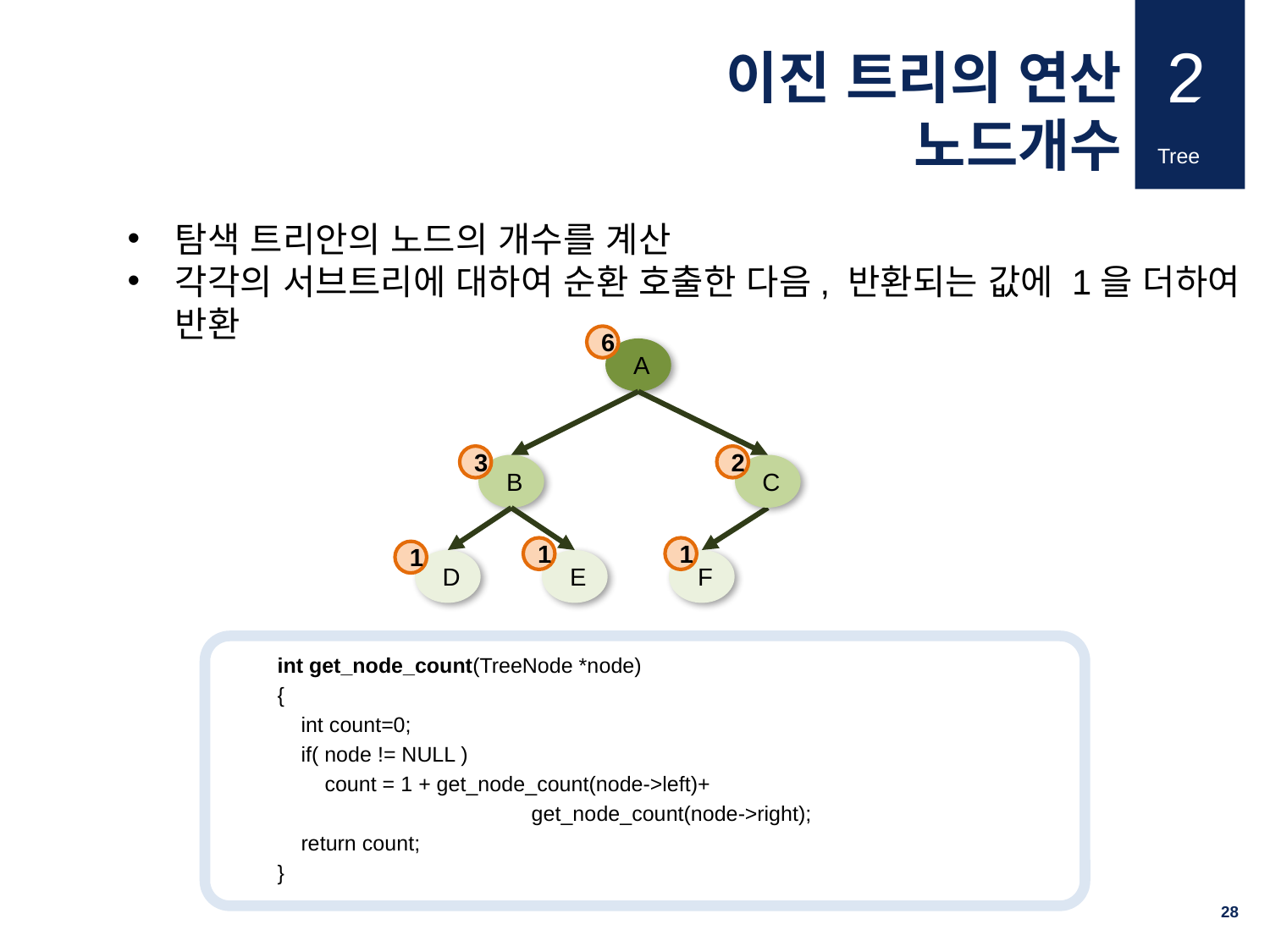

2

이진 트리의 연산
노드개수
Tree
탐색 트리안의 노드의 개수를 계산
각각의 서브트리에 대하여 순환 호출한 다음, 반환되는 값에 1을 더하여 반환

6
 A
3
2
 B
 C
1
1
1
 D
 E
 F

int get_node_count(TreeNode *node)
{
    int count=0;
    if( node != NULL )
        count = 1 + get_node_count(node->left)+
		get_node_count(node->right);
    return count;
}
28